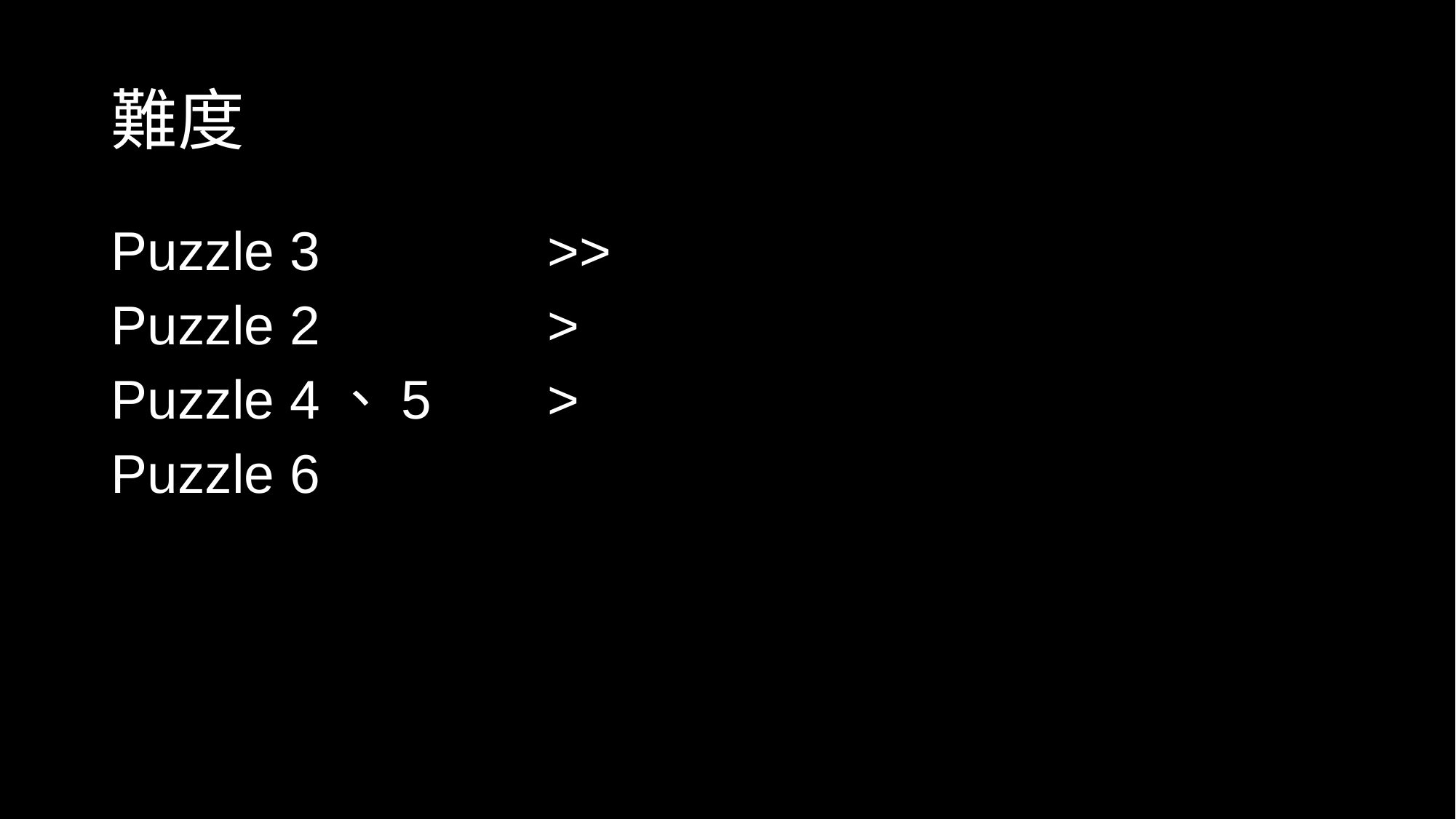

# 難度
Puzzle 3 		>>
Puzzle 2 		>
Puzzle 4、5 	>
Puzzle 6